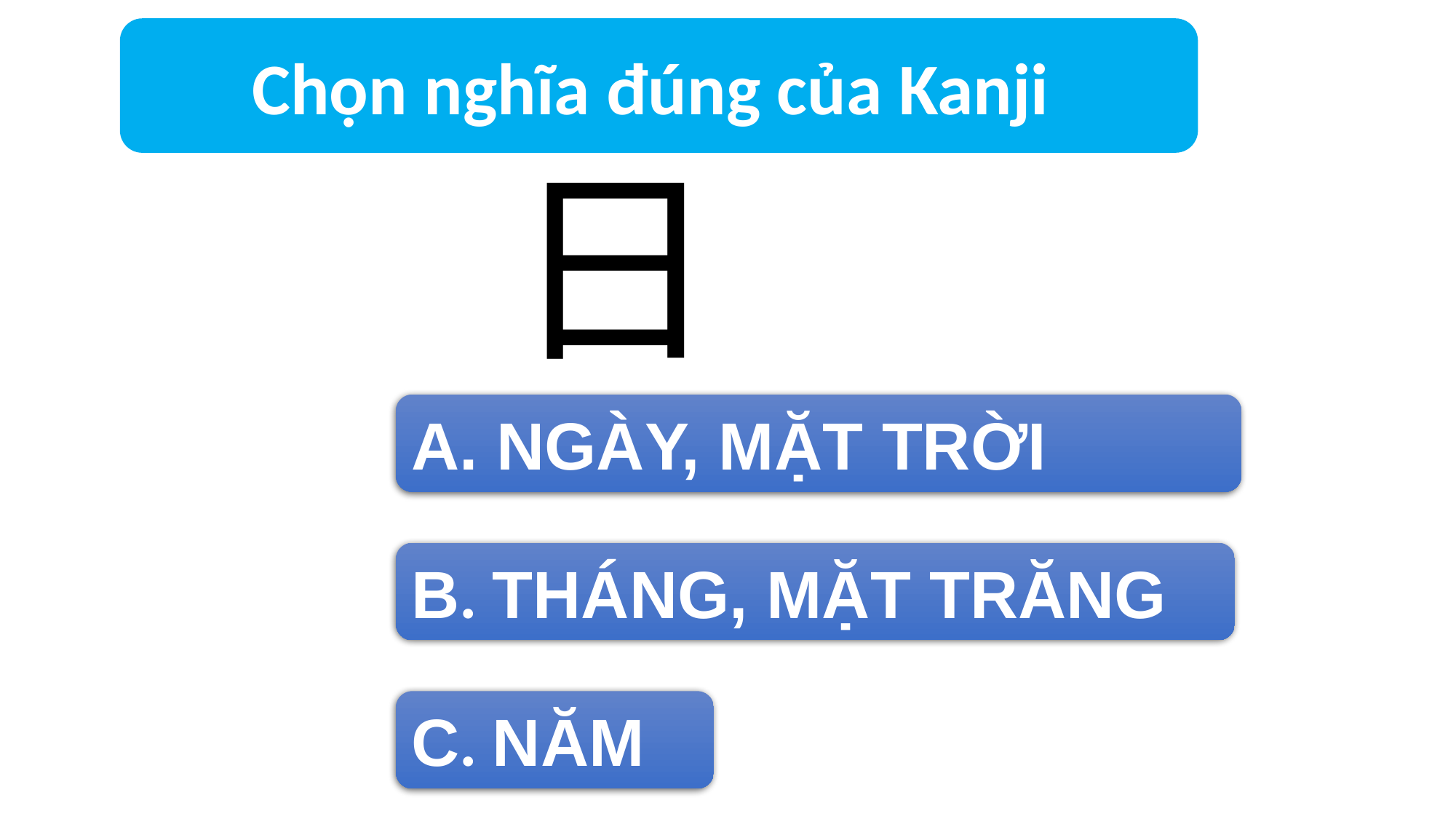

Chọn nghĩa đúng của Kanji
日
A. NGÀY, MẶT TRỜI
B. THÁNG, MẶT TRĂNG
C. NĂM